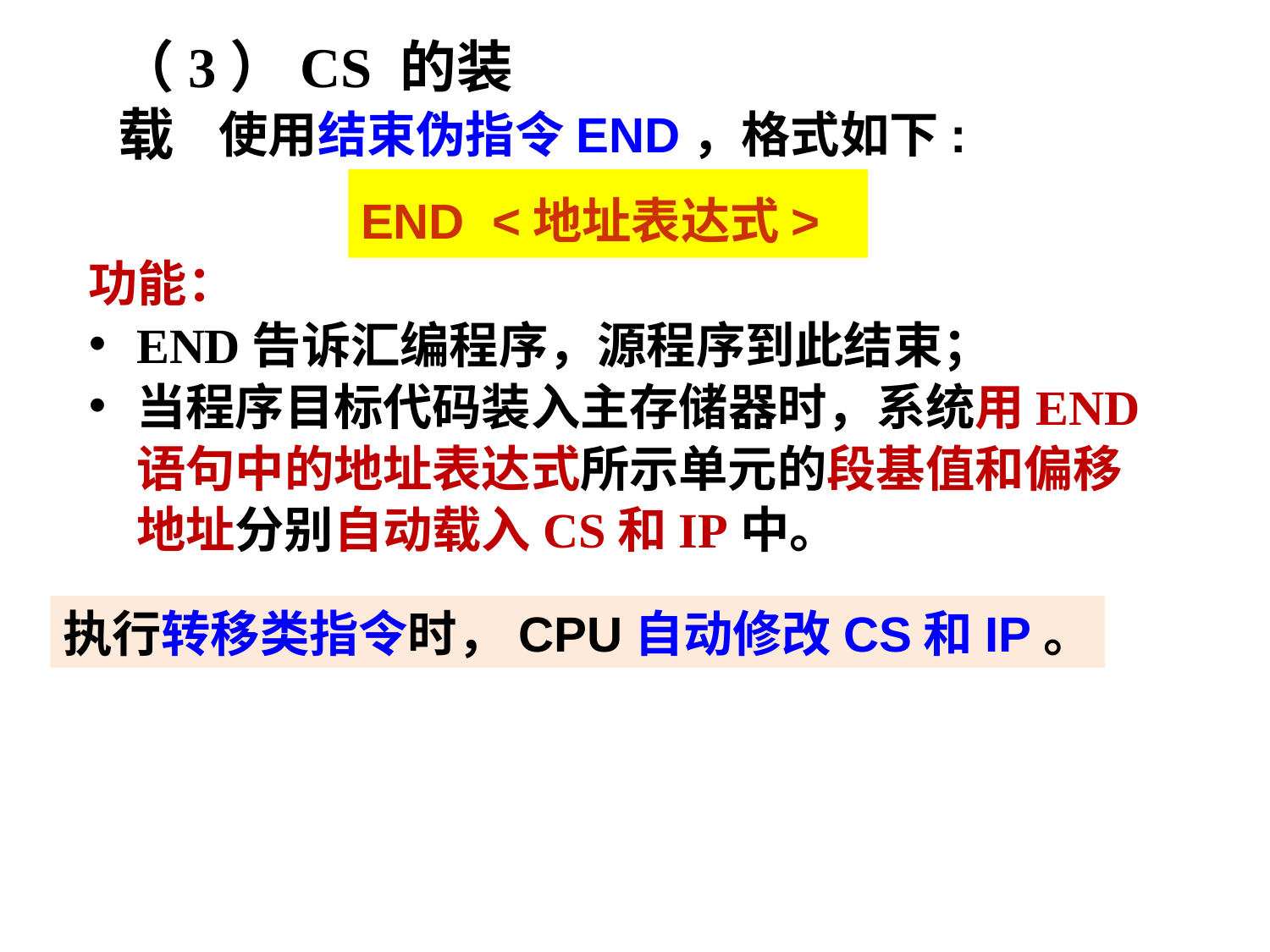

（3）CS 的装载
使用结束伪指令END，格式如下:
END  <地址表达式>
功能：
END告诉汇编程序，源程序到此结束；
当程序目标代码装入主存储器时，系统用END语句中的地址表达式所示单元的段基值和偏移地址分别自动载入CS和IP中。
执行转移类指令时，CPU自动修改CS和IP。
43